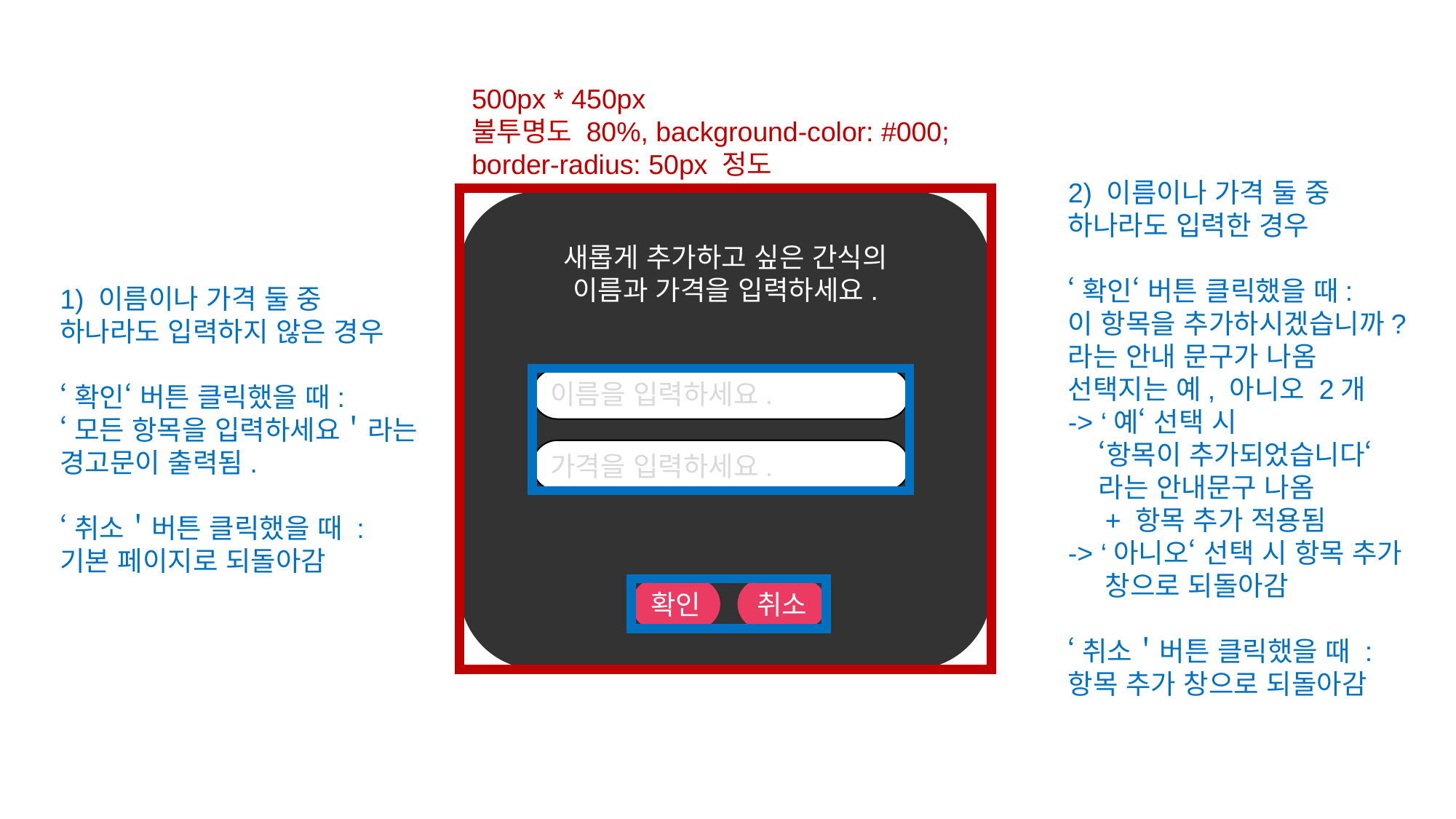

500px * 450px
불투명도 80%, background-color: #000;
border-radius: 50px 정도
2) 이름이나 가격 둘 중
하나라도 입력한 경우

‘확인‘ 버튼 클릭했을 때:
이 항목을 추가하시겠습니까?
라는 안내 문구가 나옴
선택지는 예, 아니오 2개
-> ‘예‘ 선택 시
    ‘항목이 추가되었습니다‘
    라는 안내문구 나옴
    + 항목 추가 적용됨
-> ‘아니오‘ 선택 시 항목 추가
    창으로 되돌아감
‘취소＇버튼 클릭했을 때 :
항목 추가 창으로 되돌아감

새롭게 추가하고 싶은 간식의
이름과 가격을 입력하세요.
1) 이름이나 가격 둘 중
하나라도 입력하지 않은 경우

‘확인‘ 버튼 클릭했을 때:
‘모든 항목을 입력하세요＇라는
경고문이 출력됨.
‘취소＇버튼 클릭했을 때 :
기본 페이지로 되돌아감
이름을 입력하세요.

가격을 입력하세요.
확인

취소